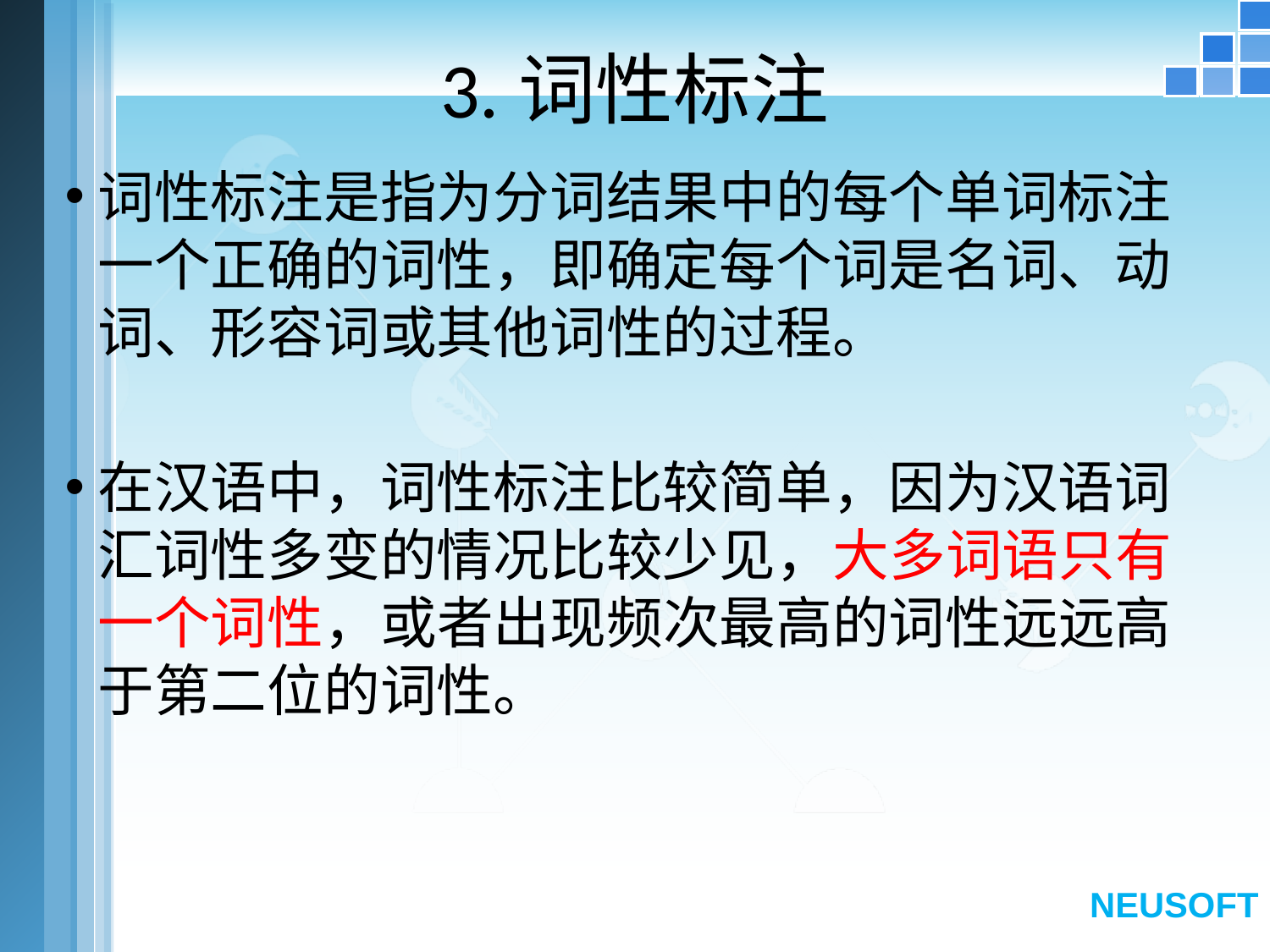

# 3.词性标注
词性标注是指为分词结果中的每个单词标注一个正确的词性，即确定每个词是名词、动词、形容词或其他词性的过程。

在汉语中，词性标注比较简单，因为汉语词汇词性多变的情况比较少见，大多词语只有一个词性，或者出现频次最高的词性远远高于第二位的词性。